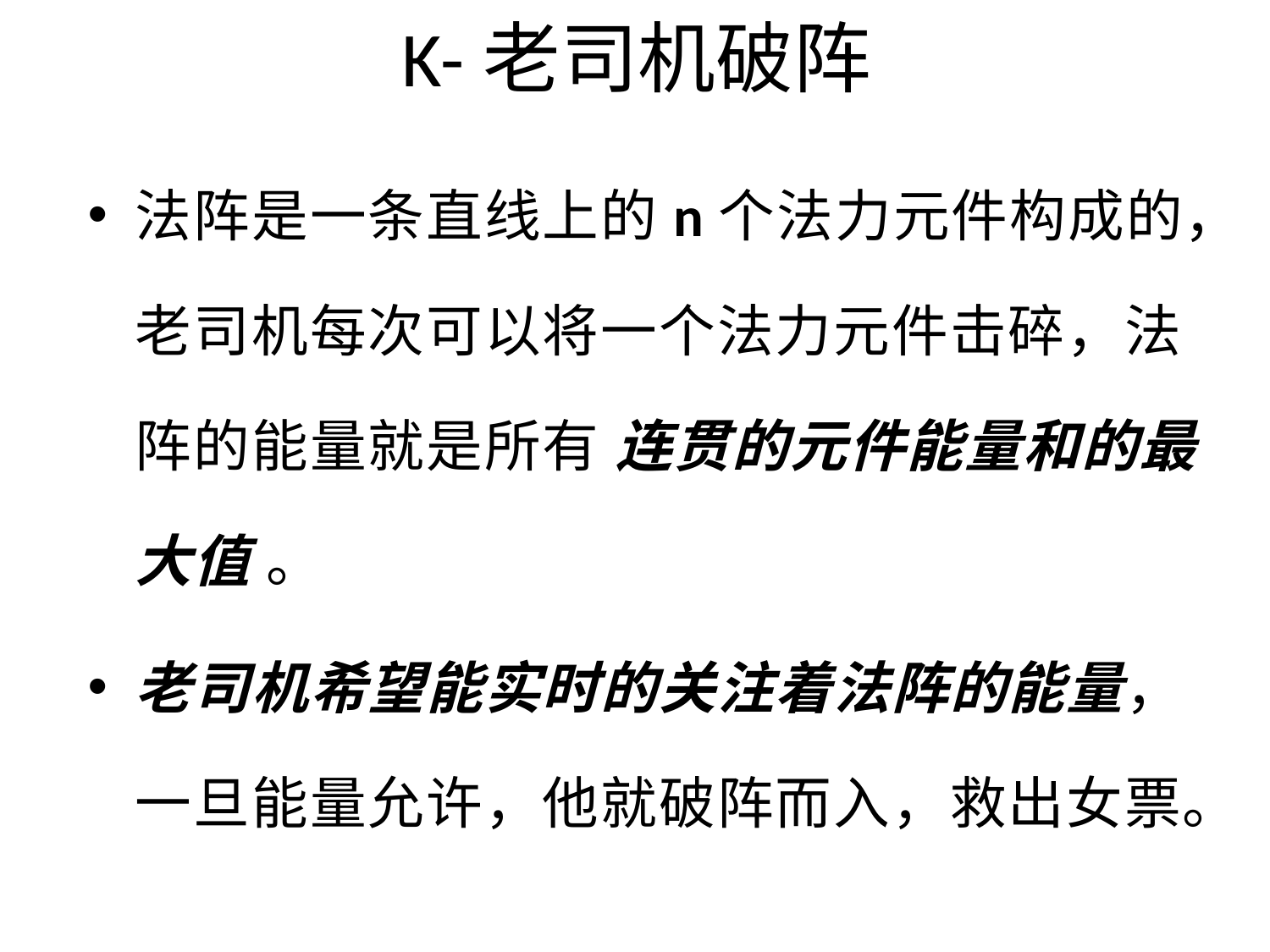

# K-老司机破阵
法阵是一条直线上的n个法力元件构成的，老司机每次可以将一个法力元件击碎，法阵的能量就是所有 连贯的元件能量和的最大值 。
老司机希望能实时的关注着法阵的能量，一旦能量允许，他就破阵而入，救出女票。